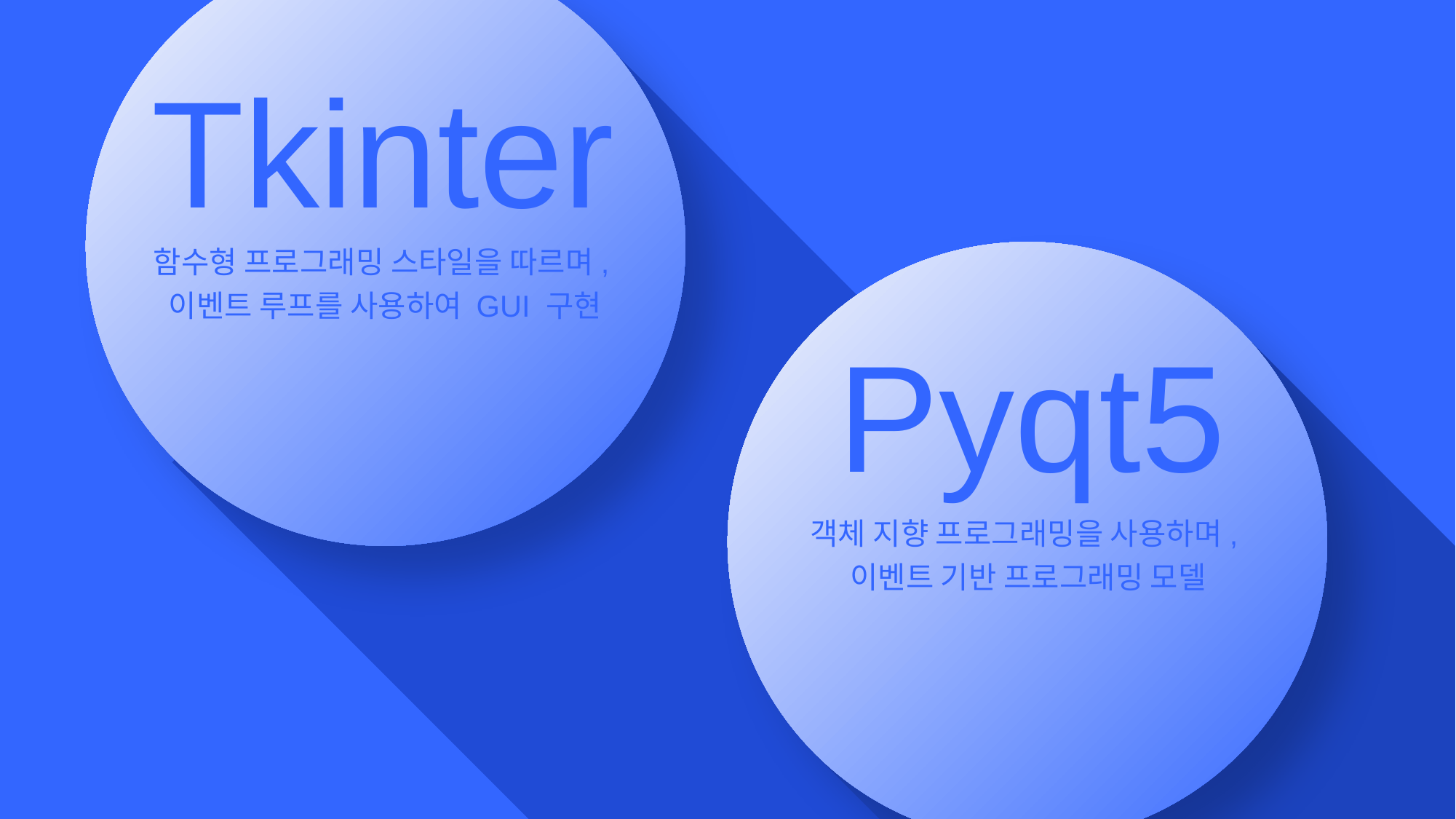

왜 Pyqt인가?
Tkinter

함수형 프로그래밍 스타일을 따르며,
이벤트 루프를 사용하여 GUI 구현

Pyqt5

객체 지향 프로그래밍을 사용하며,
이벤트 기반 프로그래밍 모델